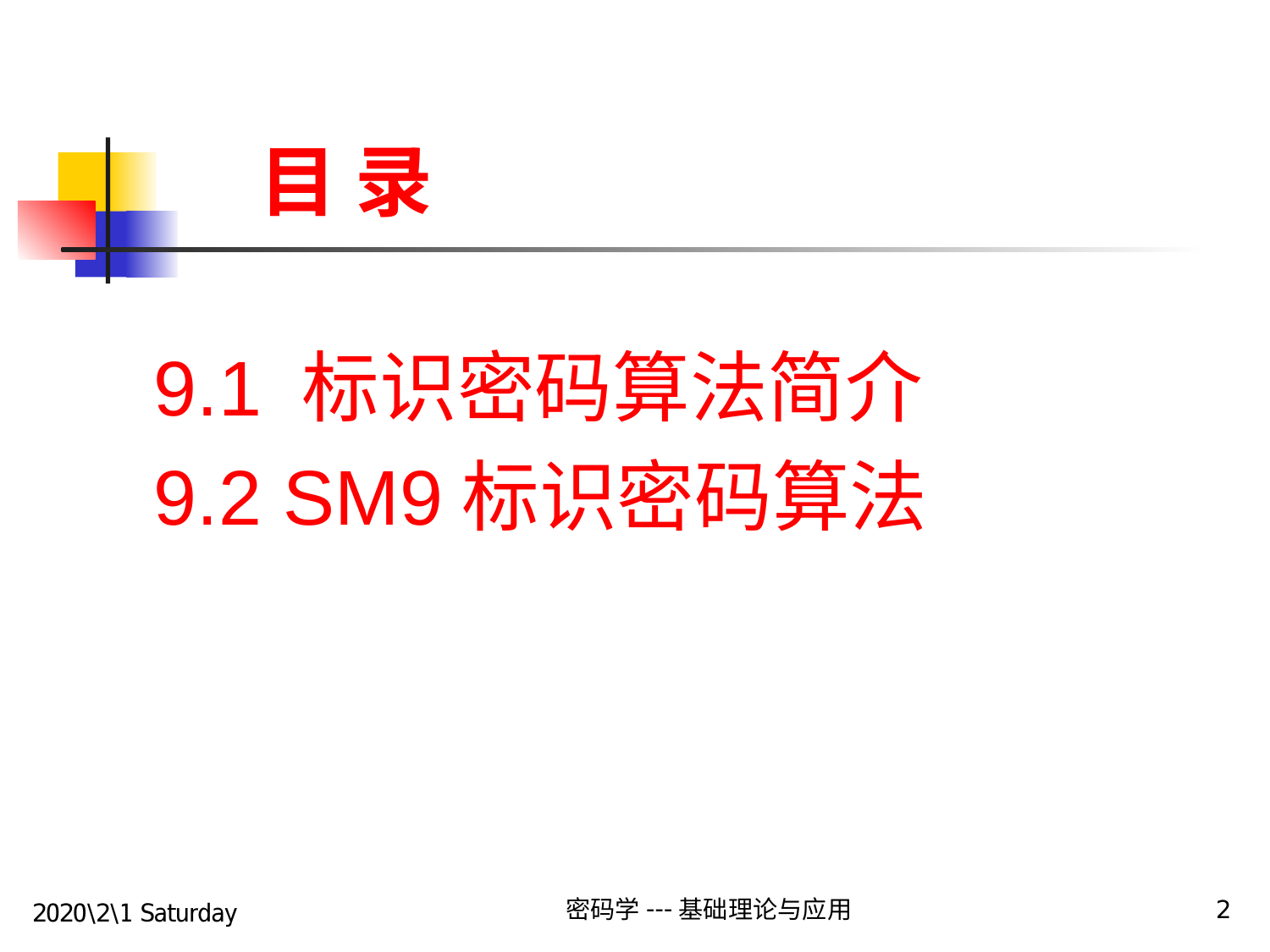

目 录
9.1 标识密码算法简介
9.2 SM9标识密码算法
密码学---基础理论与应用
2
2020\2\1 Saturday